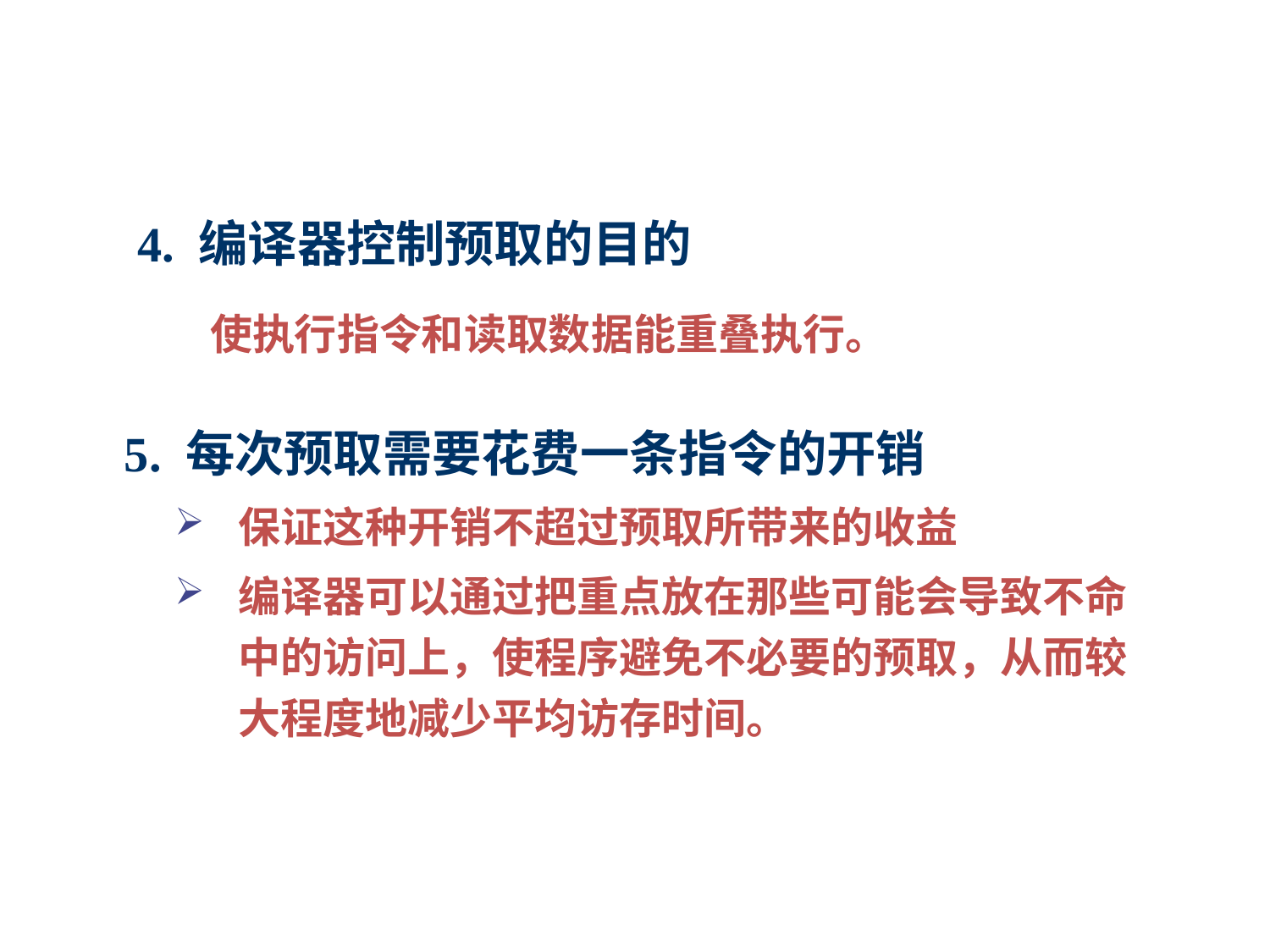

4. 编译器控制预取的目的
      使执行指令和读取数据能重叠执行。
 5. 每次预取需要花费一条指令的开销
保证这种开销不超过预取所带来的收益
编译器可以通过把重点放在那些可能会导致不命中的访问上，使程序避免不必要的预取，从而较大程度地减少平均访存时间。